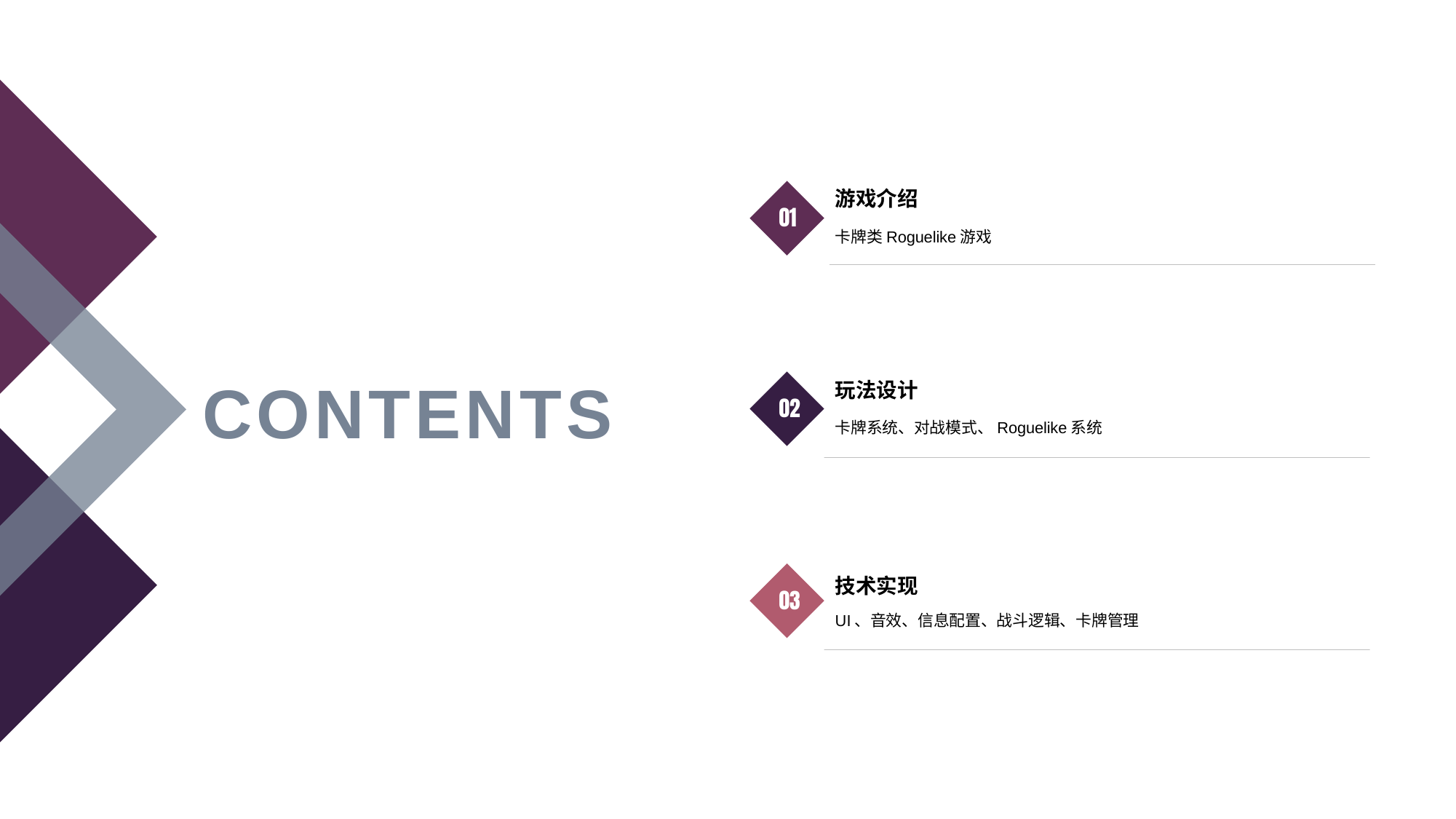

游戏介绍
01
卡牌类Roguelike游戏
CONTENTS
玩法设计
02
卡牌系统、对战模式、Roguelike系统
03
技术实现
UI、音效、信息配置、战斗逻辑、卡牌管理